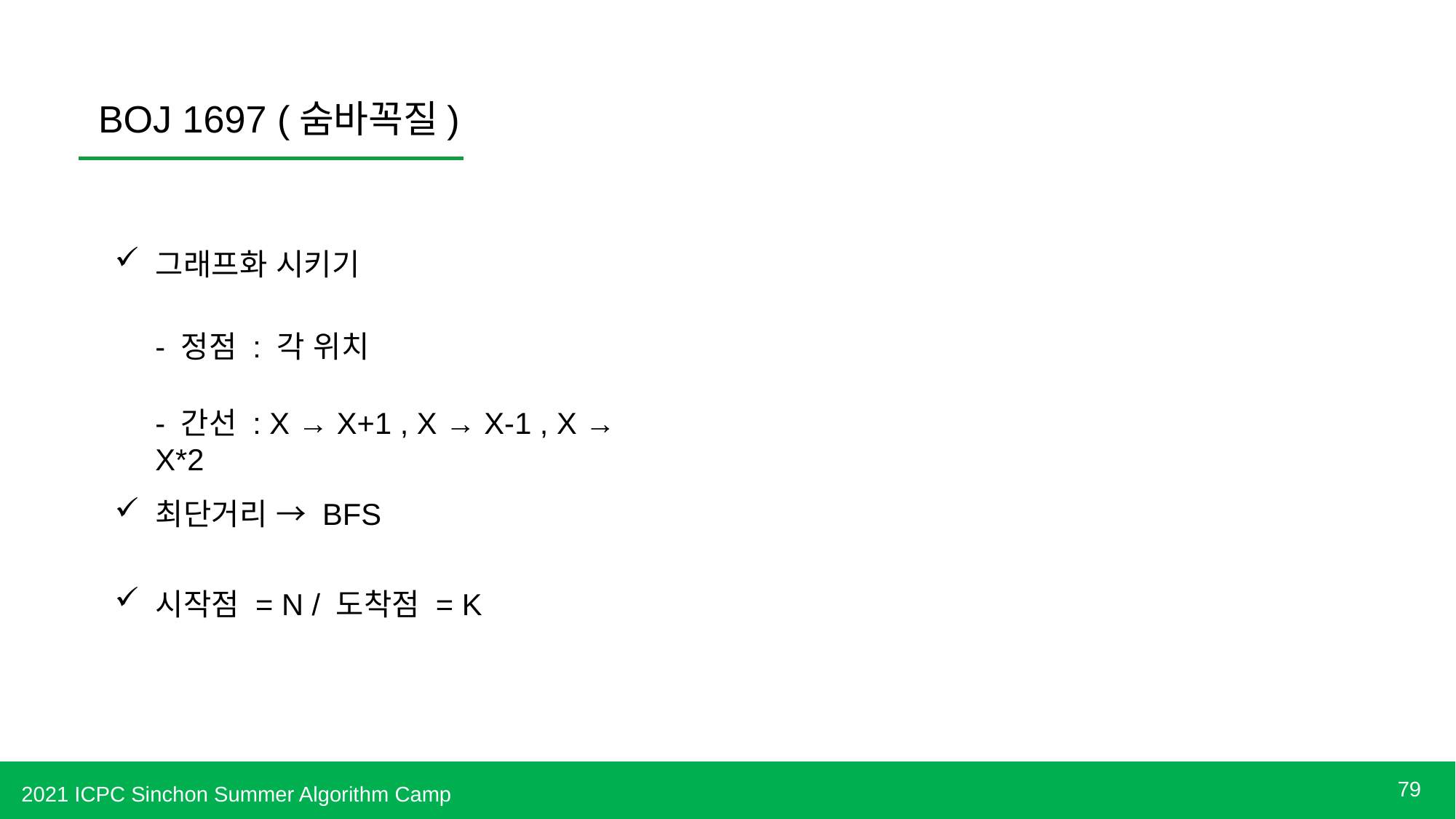

BOJ 1697 (숨바꼭질)
그래프화 시키기
- 정점 : 각 위치
- 간선 : X → X+1 , X → X-1 , X → X*2
최단거리 → BFS
시작점 = N / 도착점 = K

79
2021 ICPC Sinchon Summer Algorithm Camp